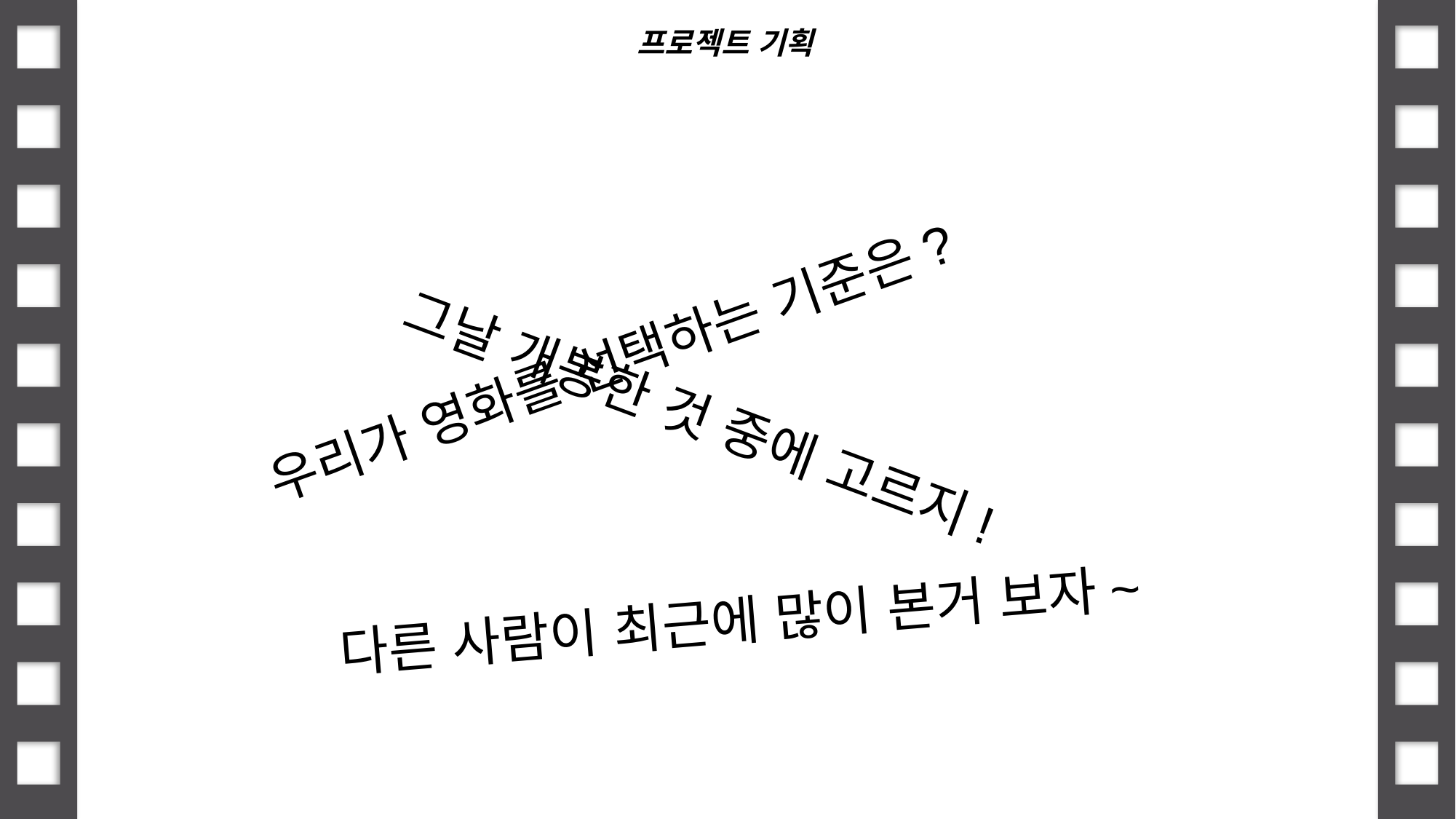

프로젝트 기획

우리가 영화를 선택하는 기준은?
그날 개봉한 것 중에 고르지!
다른 사람이 최근에 많이 본거 보자~